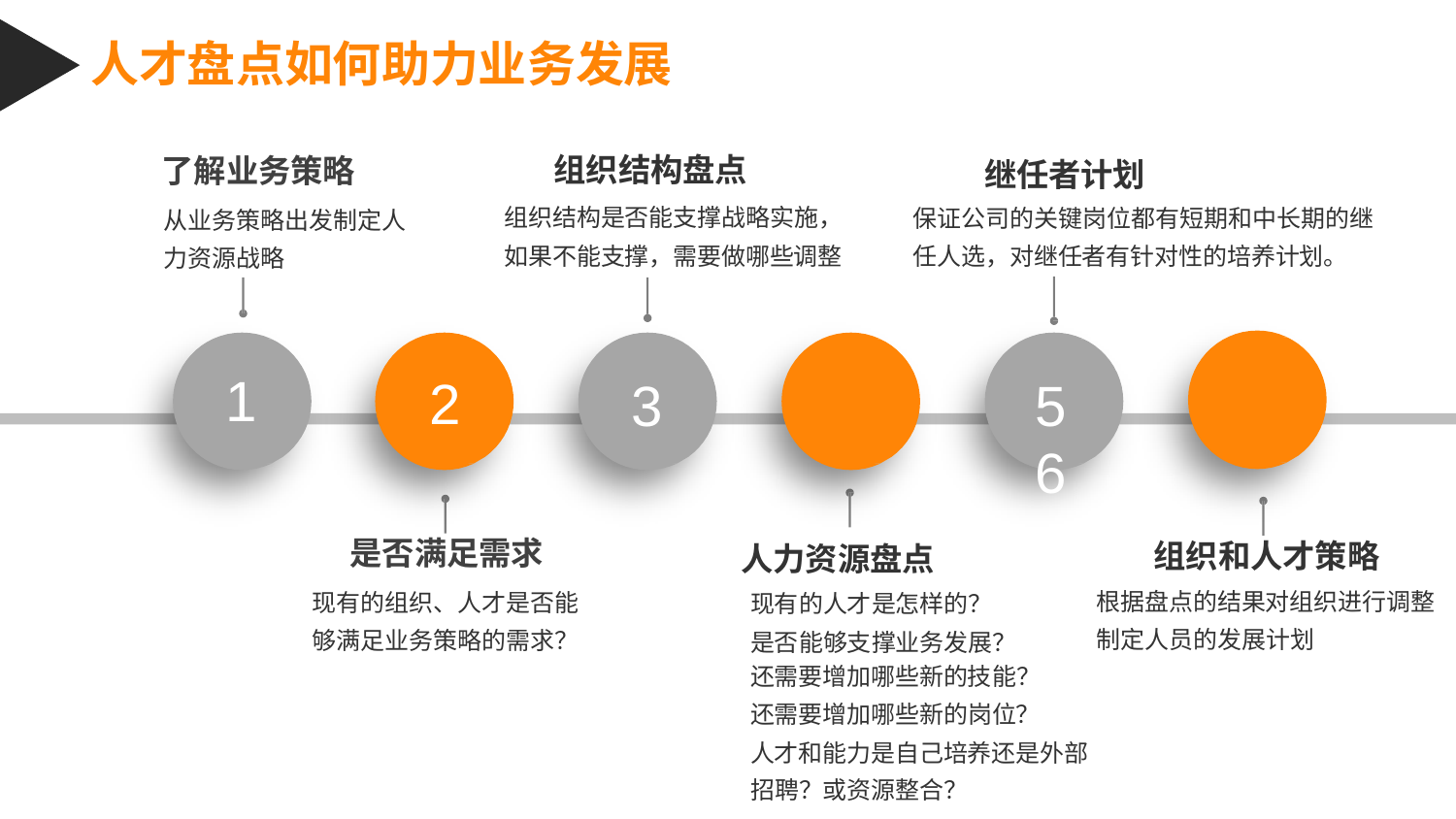

# 人才盘点如何助力业务发展
组织结构盘点
组织结构是否能支撑战略实施， 如果不能支撑，需要做哪些调整

3	4
了解业务策略
从业务策略出发制定人
力资源战略
继任者计划
保证公司的关键岗位都有短期和中长期的继 任人选，对继任者有针对性的培养计划。

5	6

1
2

是否满足需求
现有的组织、人才是否能 够满足业务策略的需求？
组织和人才策略
根据盘点的结果对组织进行调整 制定人员的发展计划
人力资源盘点
现有的人才是怎样的？  是否能够支撑业务发展？
还需要增加哪些新的技能？
还需要增加哪些新的岗位？
人才和能力是自己培养还是外部 招聘？或资源整合？